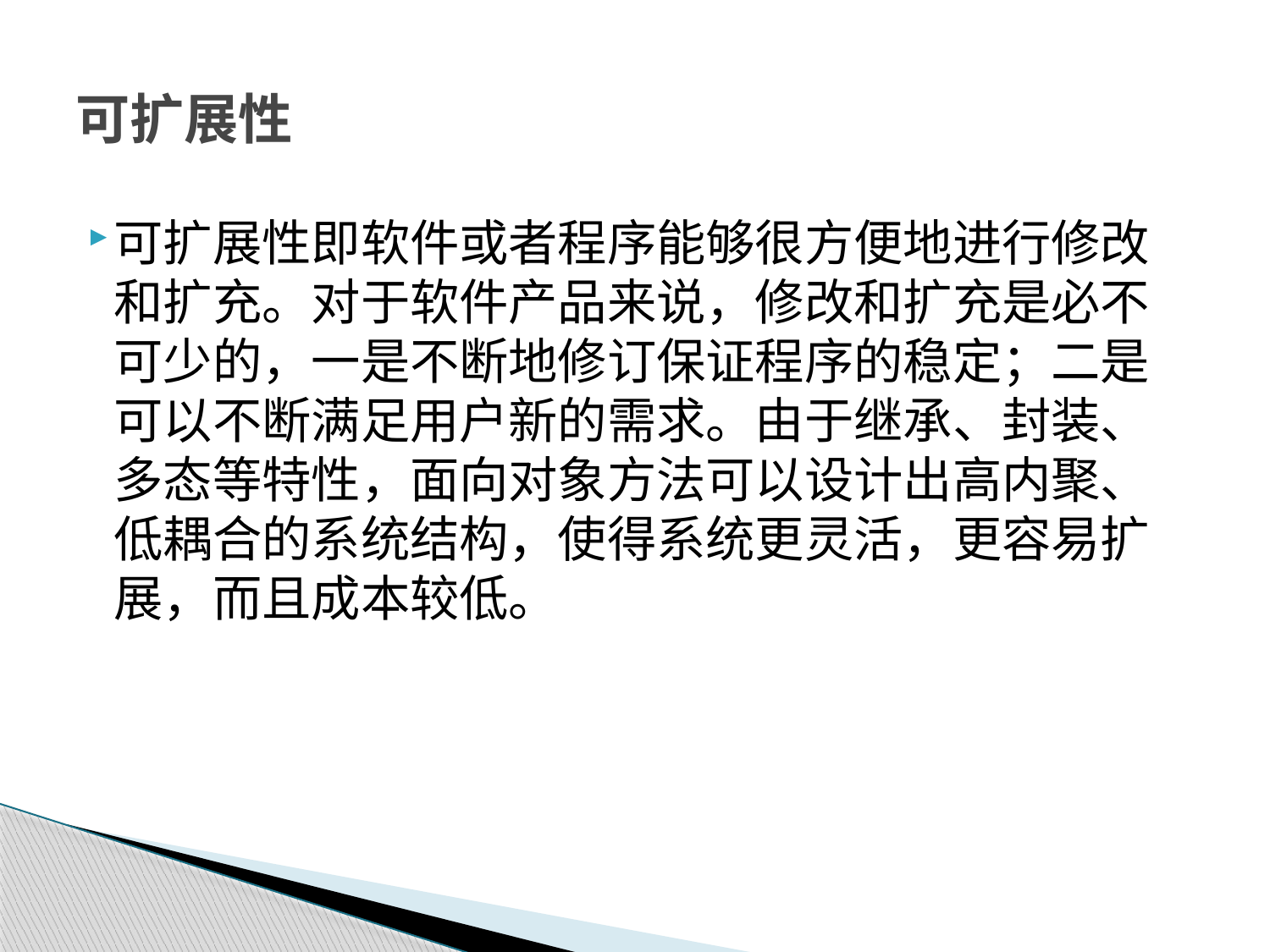

# 可扩展性
可扩展性即软件或者程序能够很方便地进行修改和扩充。对于软件产品来说，修改和扩充是必不可少的，一是不断地修订保证程序的稳定；二是可以不断满足用户新的需求。由于继承、封装、多态等特性，面向对象方法可以设计出高内聚、低耦合的系统结构，使得系统更灵活，更容易扩展，而且成本较低。